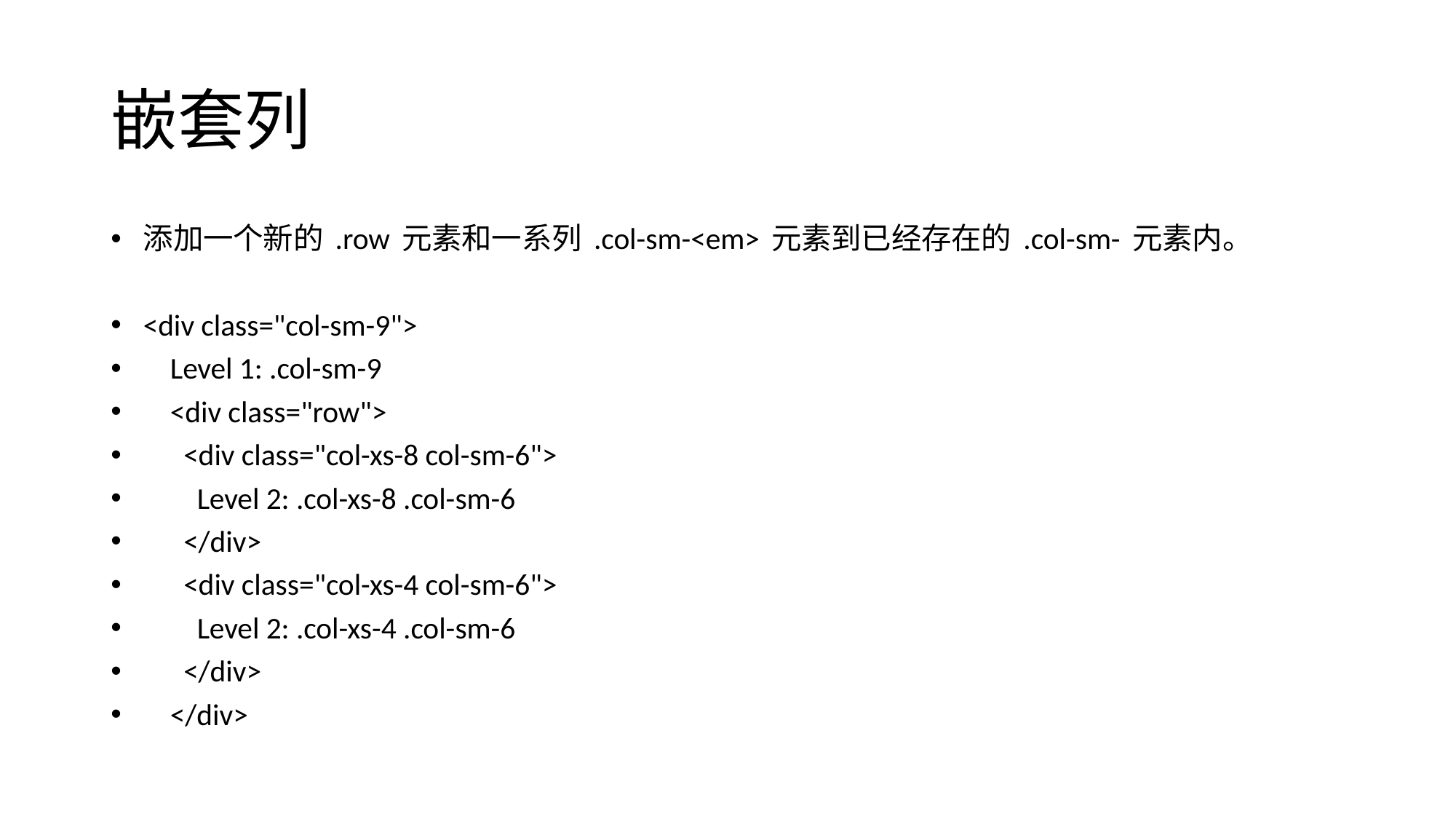

# 嵌套列
添加一个新的 .row 元素和一系列 .col-sm-<em> 元素到已经存在的 .col-sm- 元素内。

<div class="col-sm-9">
    Level 1: .col-sm-9
    <div class="row">
      <div class="col-xs-8 col-sm-6">
        Level 2: .col-xs-8 .col-sm-6
      </div>
      <div class="col-xs-4 col-sm-6">
        Level 2: .col-xs-4 .col-sm-6
      </div>
    </div>